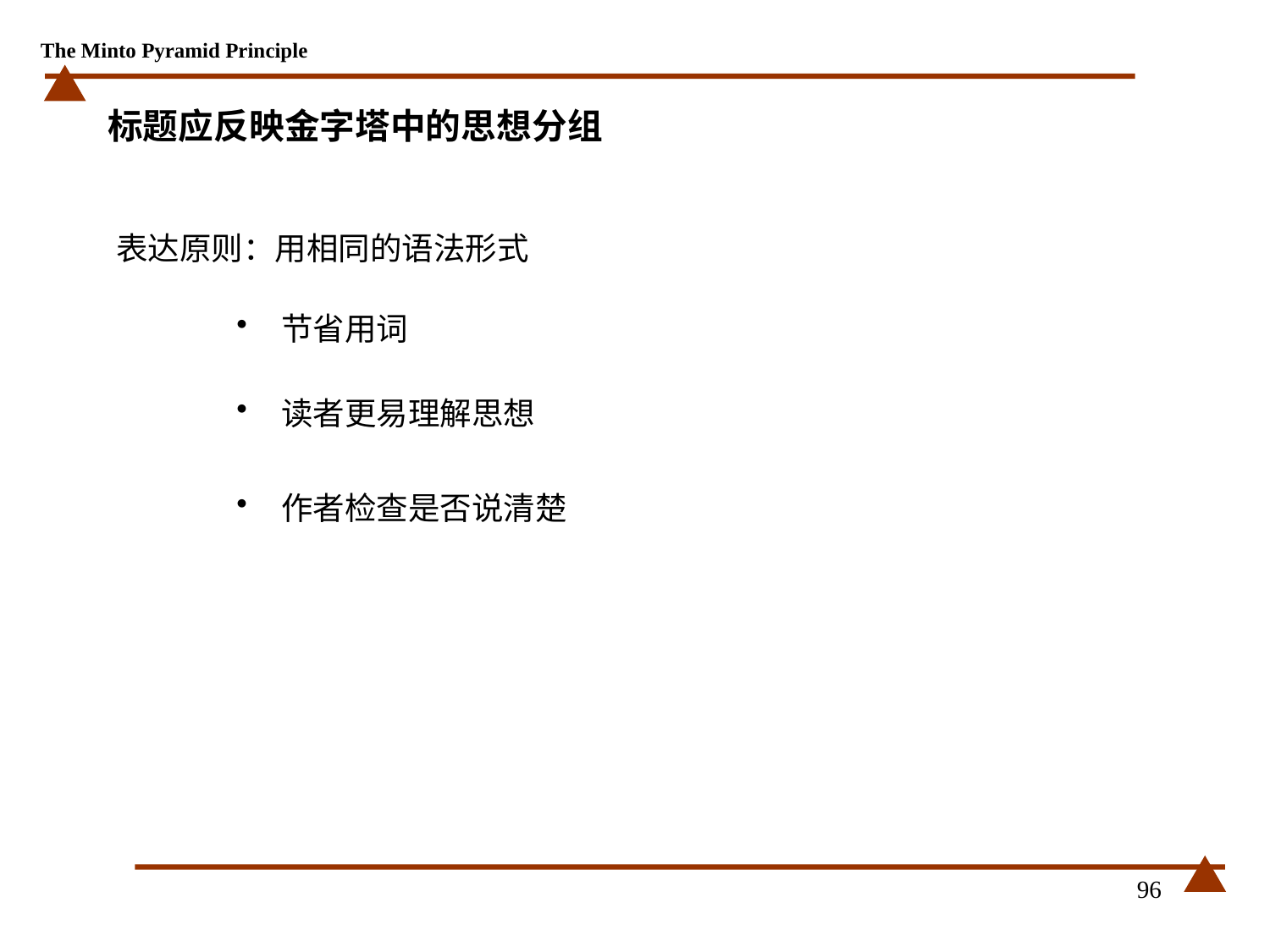

# 标题应反映金字塔中的思想分组
表达原则：用相同的语法形式
 节省用词
 读者更易理解思想
 作者检查是否说清楚
96